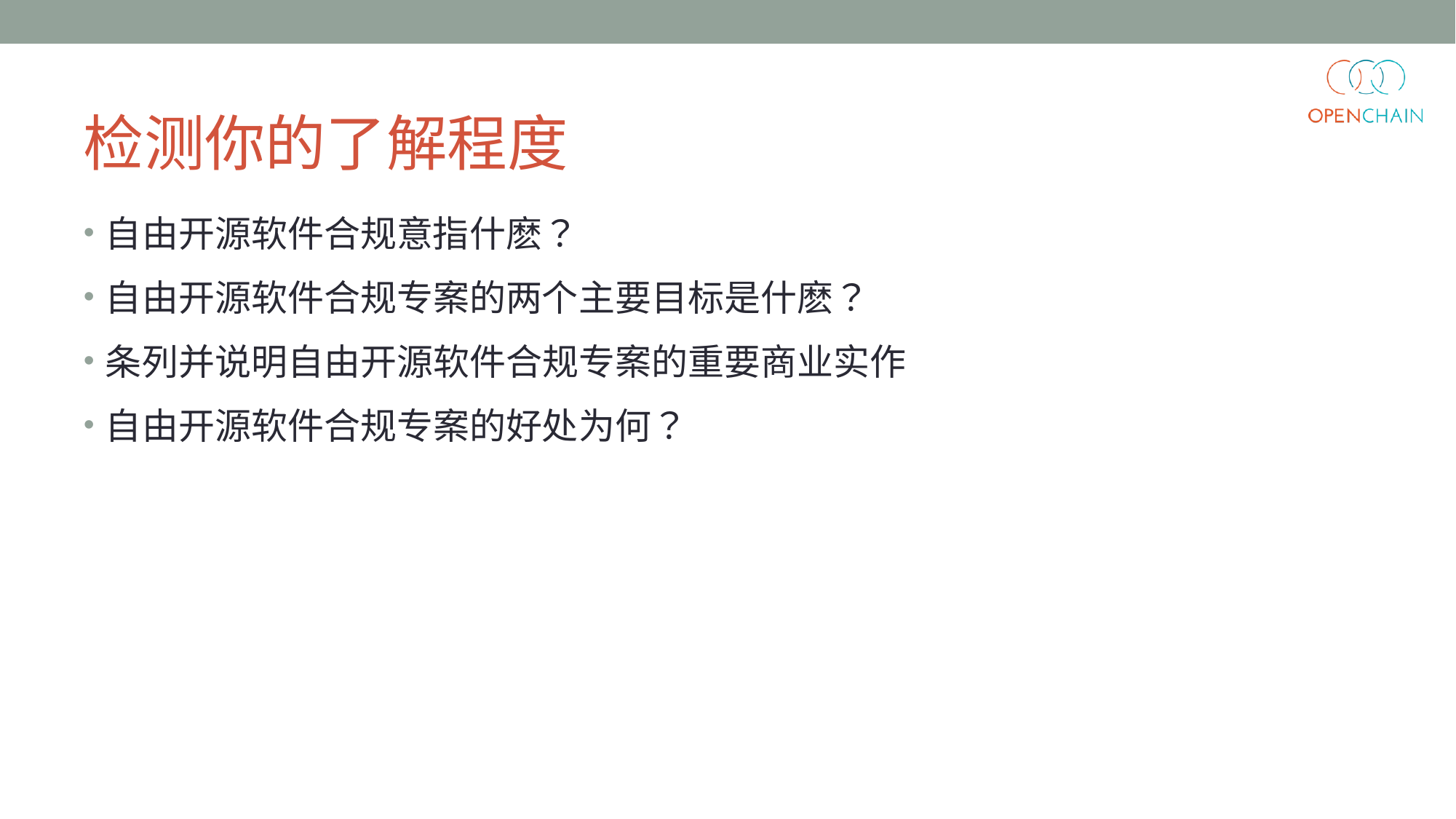

# 检测你的了解程度
自由开源软件合规意指什麽？
自由开源软件合规专案的两个主要目标是什麽？
条列并说明自由开源软件合规专案的重要商业实作
自由开源软件合规专案的好处为何？